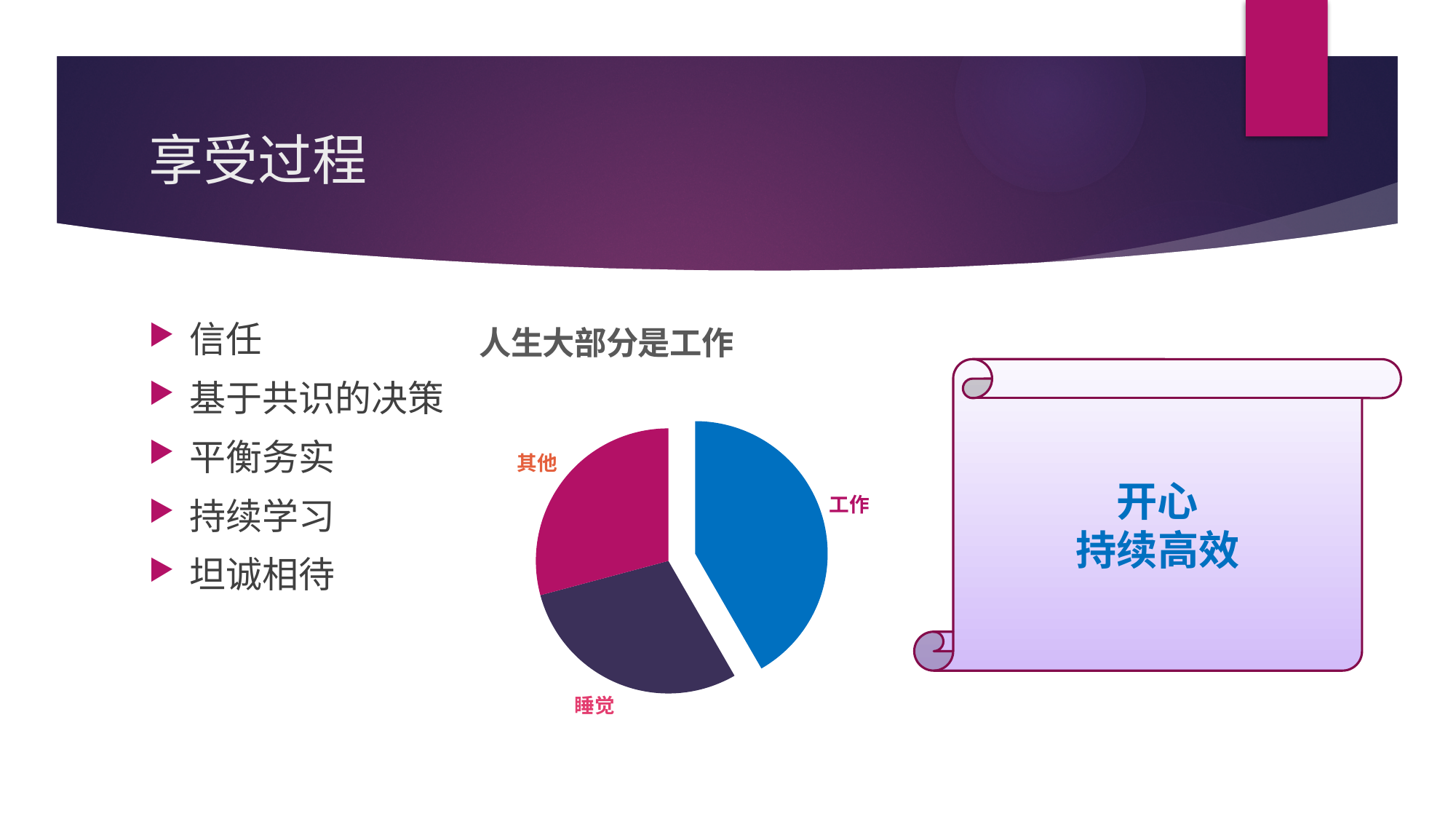

# 享受过程

### Chart: 人生大部分是工作

| Category | Sales |
|---|---|
| 工作 | 10.0 |
| 睡觉 | 7.0 |
| 其他 | 7.0 |
信任
基于共识的决策
平衡务实
持续学习
坦诚相待
开心
持续高效